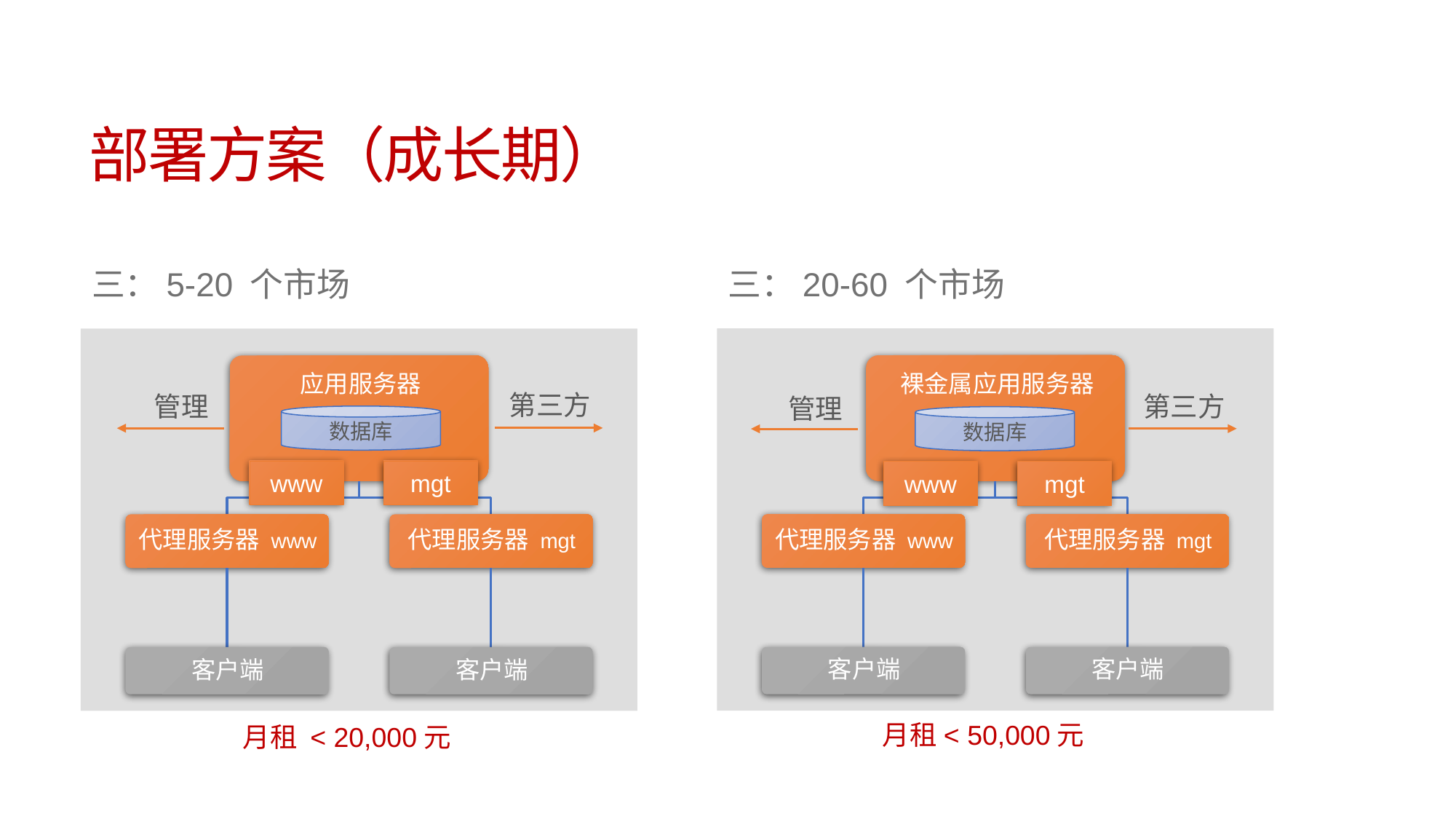

# 部署方案（成长期）
三：20-60 个市场
三：5-20 个市场
裸金属应用服务器
代理服务器 www
客户端
代理服务器 mgt
客户端
应用服务器
代理服务器 www
客户端
代理服务器 mgt
客户端
第三方
第三方
管理
管理
数据库
数据库
www
mgt
www
mgt
月租< 50,000元
月租 < 20,000元